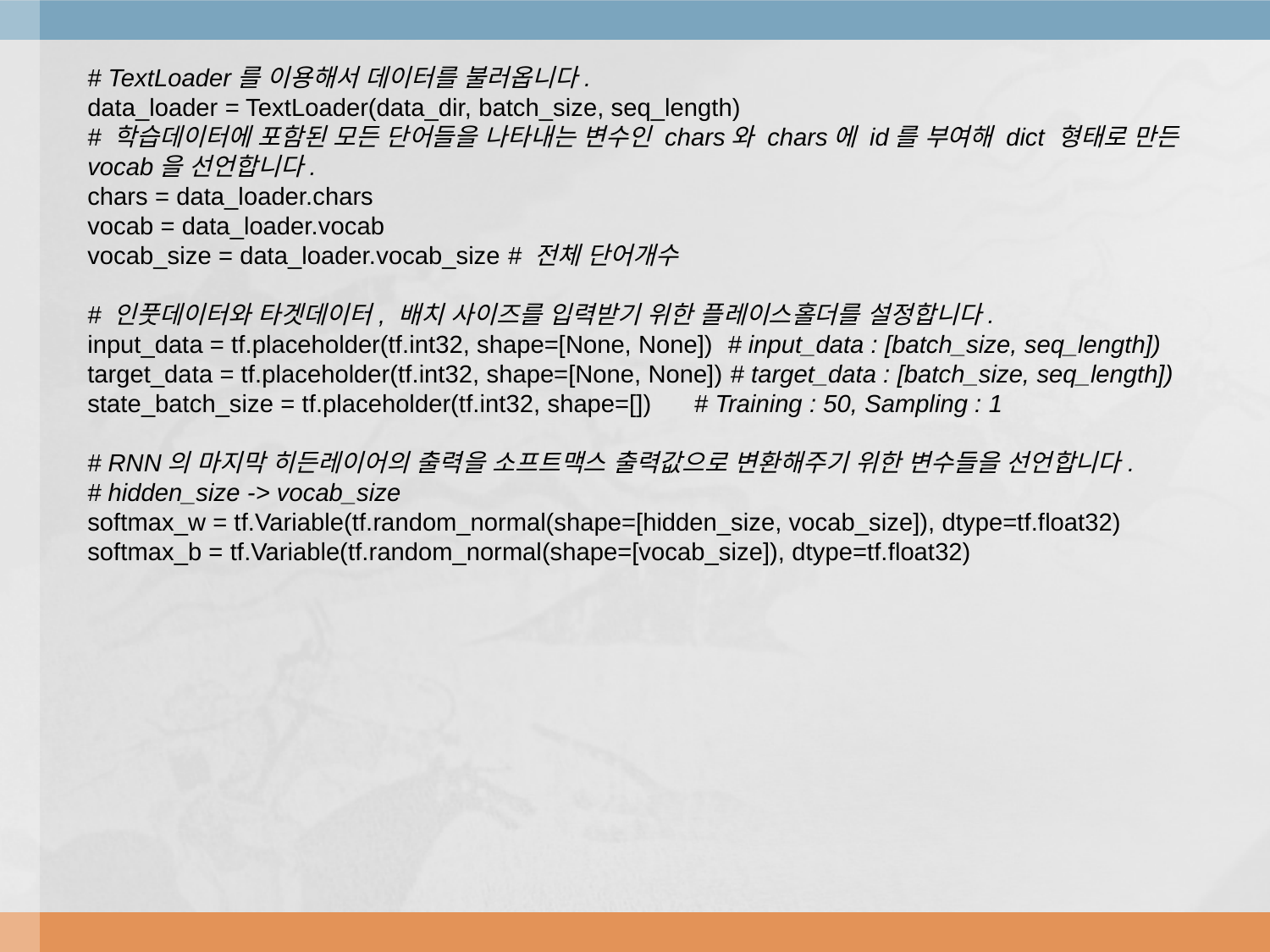

# TextLoader를 이용해서 데이터를 불러옵니다. data_loader = TextLoader(data_dir, batch_size, seq_length) # 학습데이터에 포함된 모든 단어들을 나타내는 변수인 chars와 chars에 id를 부여해 dict 형태로 만든 vocab을 선언합니다. chars = data_loader.chars vocab = data_loader.vocab vocab_size = data_loader.vocab_size # 전체 단어개수 # 인풋데이터와 타겟데이터, 배치 사이즈를 입력받기 위한 플레이스홀더를 설정합니다. input_data = tf.placeholder(tf.int32, shape=[None, None])  # input_data : [batch_size, seq_length]) target_data = tf.placeholder(tf.int32, shape=[None, None]) # target_data : [batch_size, seq_length]) state_batch_size = tf.placeholder(tf.int32, shape=[])      # Training : 50, Sampling : 1 # RNN의 마지막 히든레이어의 출력을 소프트맥스 출력값으로 변환해주기 위한 변수들을 선언합니다. # hidden_size -> vocab_size softmax_w = tf.Variable(tf.random_normal(shape=[hidden_size, vocab_size]), dtype=tf.float32) softmax_b = tf.Variable(tf.random_normal(shape=[vocab_size]), dtype=tf.float32)